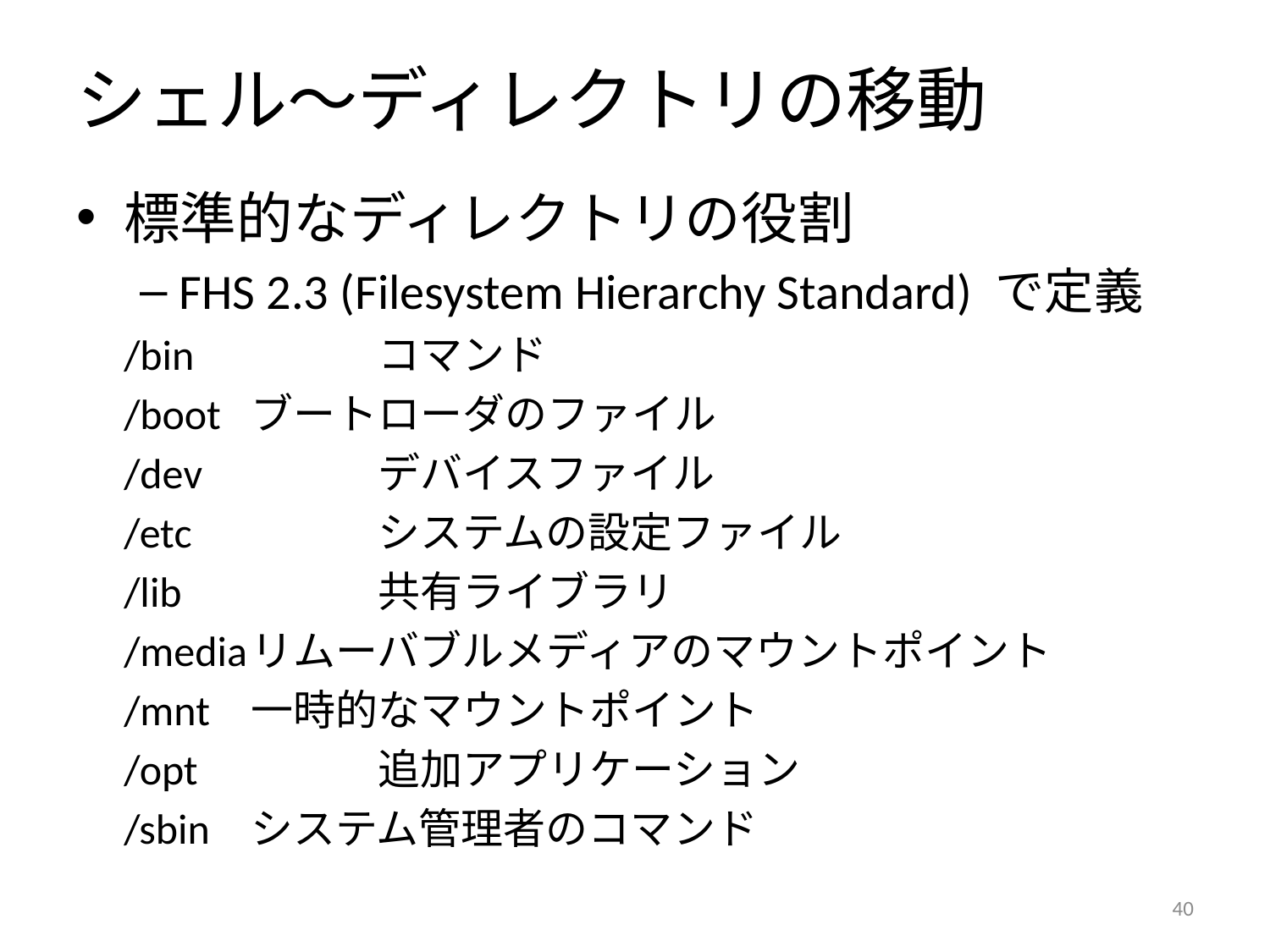

# シェル～ディレクトリの移動
標準的なディレクトリの役割
FHS 2.3 (Filesystem Hierarchy Standard) で定義
	/bin		コマンド
	/boot	ブートローダのファイル
	/dev		デバイスファイル
	/etc		システムの設定ファイル
	/lib		共有ライブラリ
	/media	リムーバブルメディアのマウントポイント
	/mnt	一時的なマウントポイント
	/opt		追加アプリケーション
	/sbin	システム管理者のコマンド
40